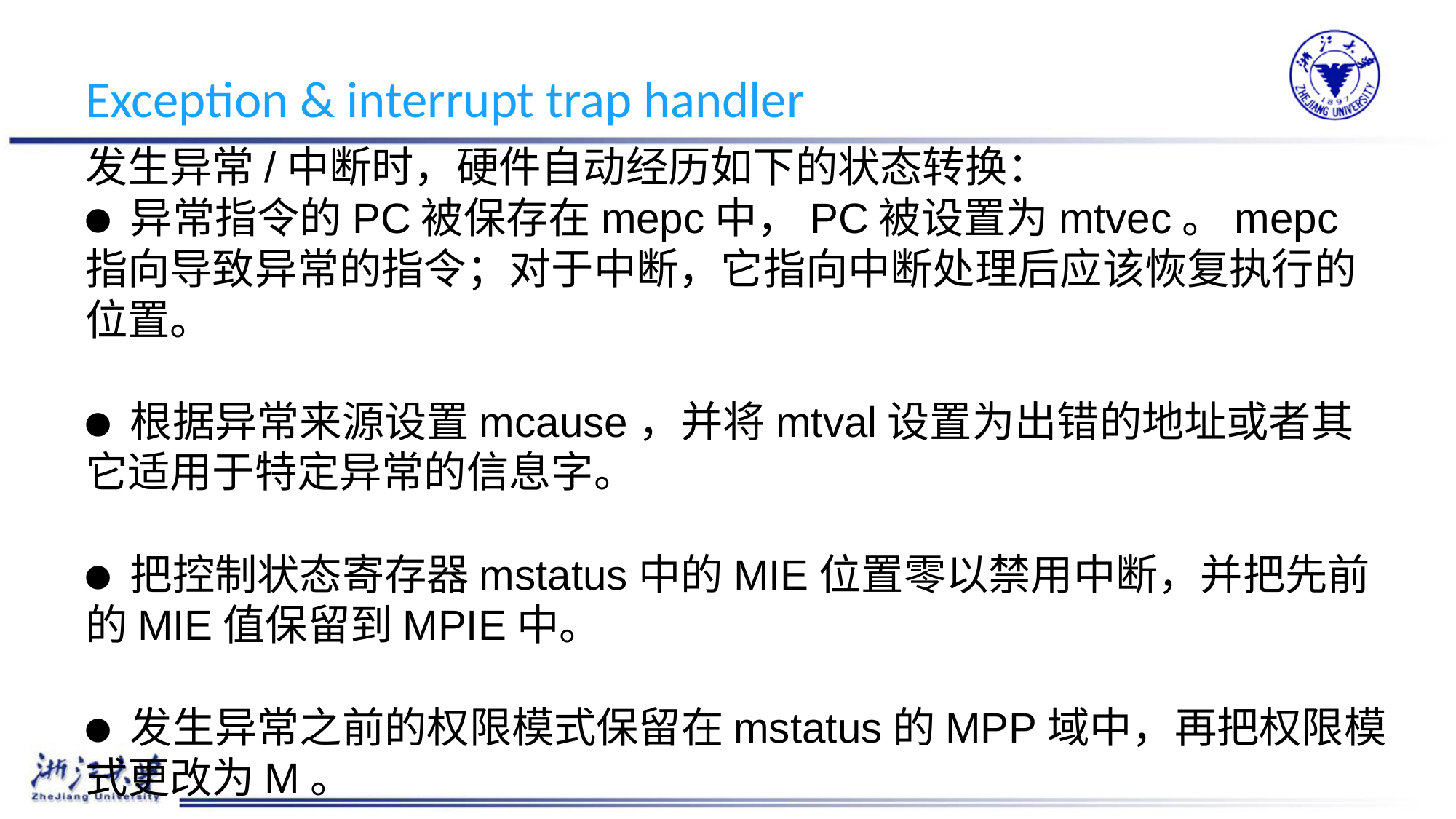

# Exception & interrupt trap handler
发生异常/中断时，硬件自动经历如下的状态转换：
⚫ 异常指令的PC被保存在mepc中，PC被设置为mtvec。mepc指向导致异常的指令；对于中断，它指向中断处理后应该恢复执行的位置。

⚫ 根据异常来源设置mcause，并将mtval设置为出错的地址或者其它适用于特定异常的信息字。

⚫ 把控制状态寄存器mstatus中的MIE位置零以禁用中断，并把先前的MIE值保留到MPIE中。

⚫ 发生异常之前的权限模式保留在mstatus的MPP域中，再把权限模式更改为M。